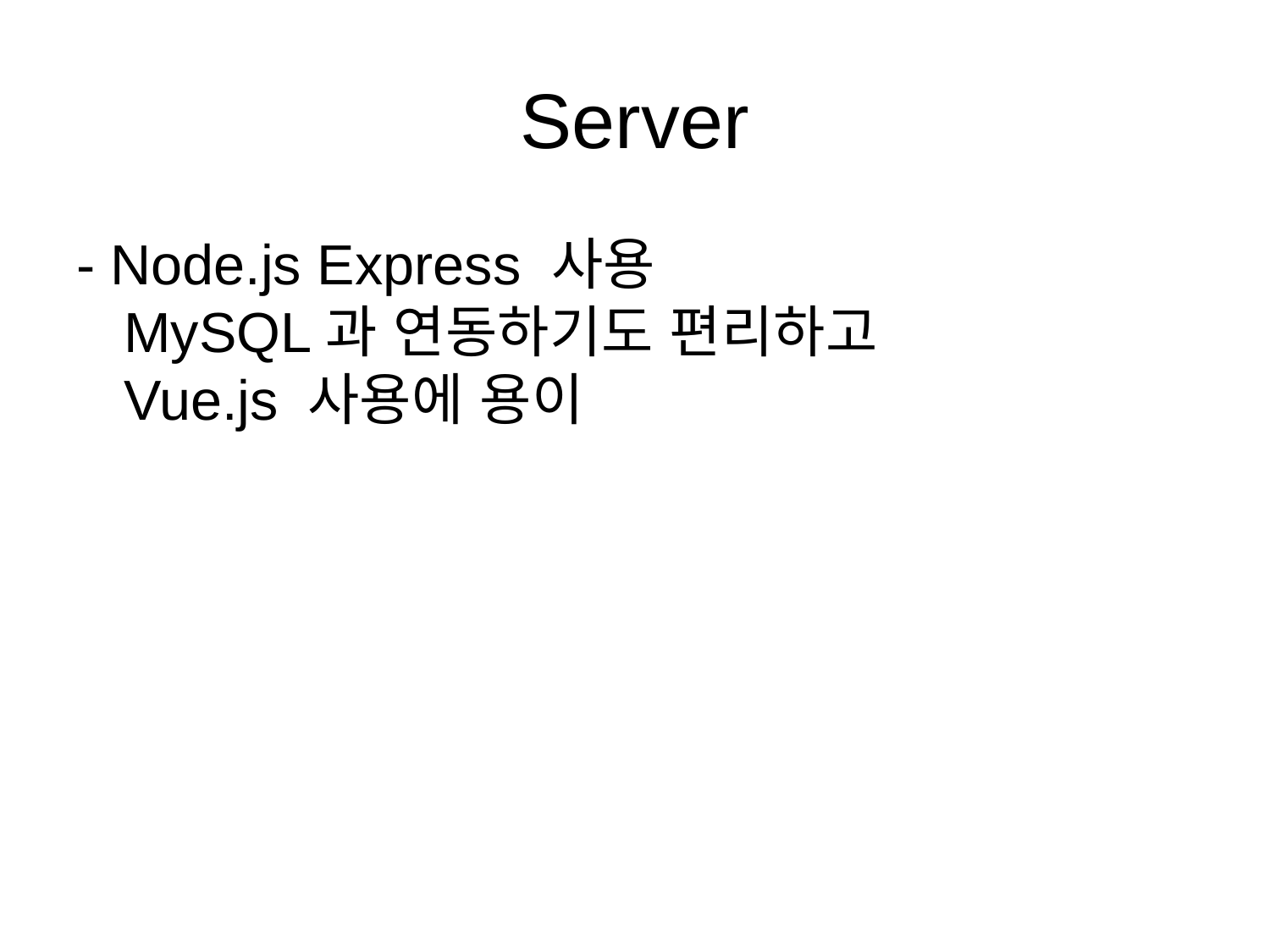

# Server
- Node.js Express 사용
MySQL과 연동하기도 편리하고
Vue.js 사용에 용이